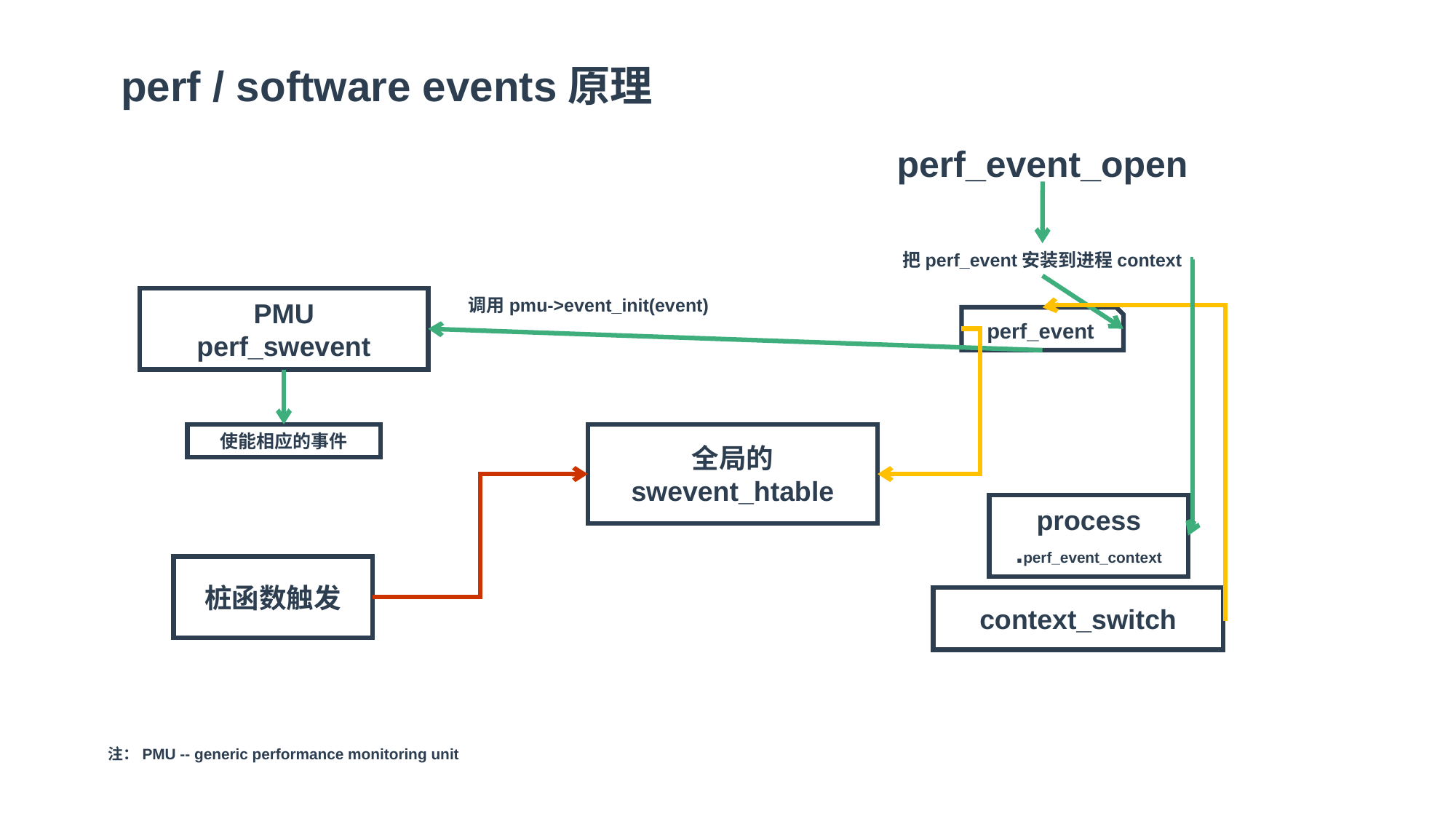

perf / software events原理
perf_event_open
把perf_event安装到进程context
PMU
perf_swevent
调用pmu->event_init(event)
perf_event
使能相应的事件
全局的
swevent_htable
process
.perf_event_context
桩函数触发
context_switch
注：PMU -- generic performance monitoring unit